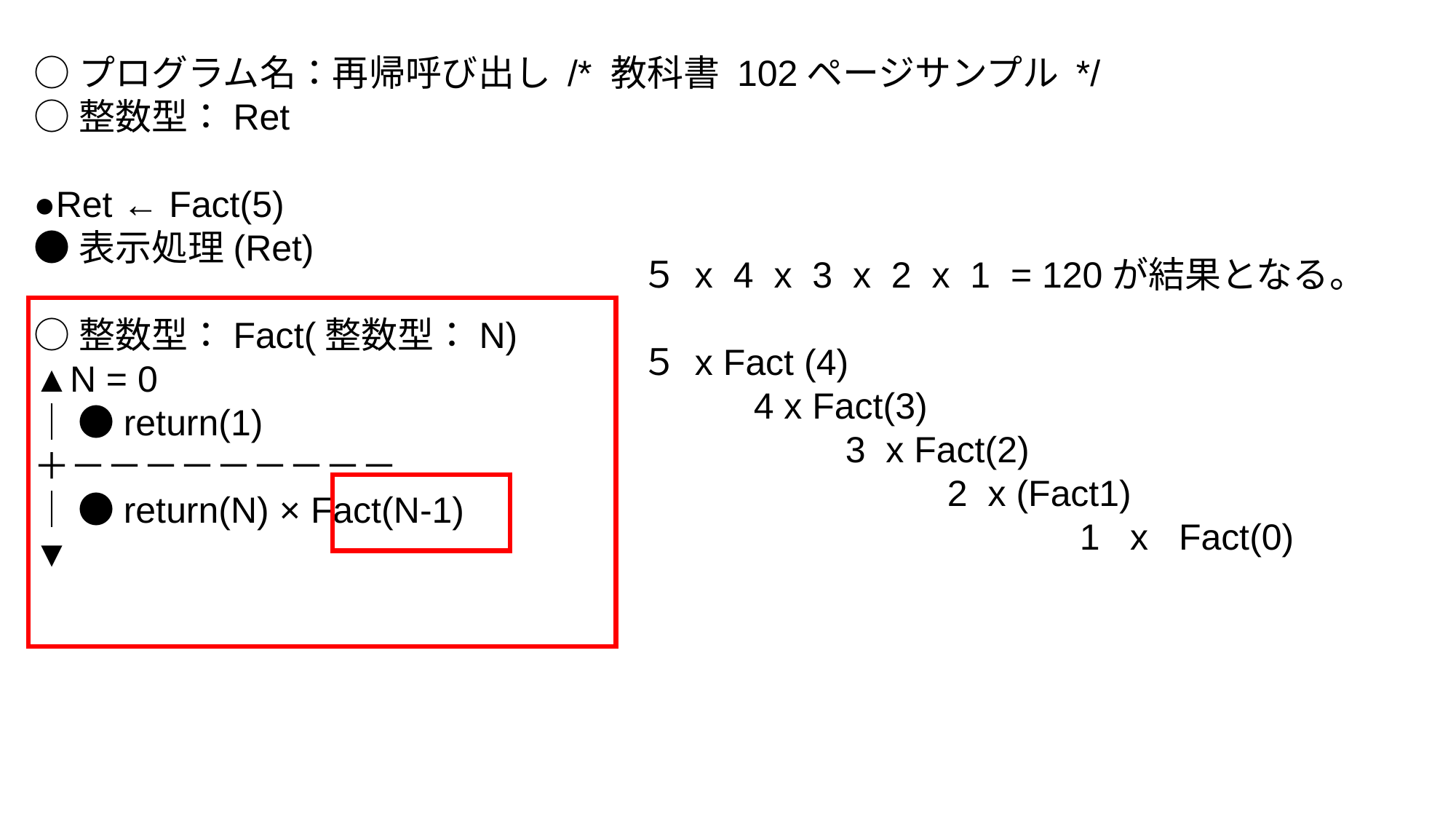

○プログラム名：再帰呼び出し /* 教科書 102ページサンプル */
○整数型：Ret

●Ret ← Fact(5)
●表示処理(Ret)

○整数型：Fact(整数型：N)
▲N = 0
｜ ●return(1)
＋－－－－－－－－－
｜ ●return(N) × Fact(N-1)
▼
５ x  4  x  3  x  2  x  1  = 120が結果となる。

５ x Fact (4)
           4 x Fact(3)
                    3  x Fact(2)
                              2  x (Fact1)
                                           1   x   Fact(0)